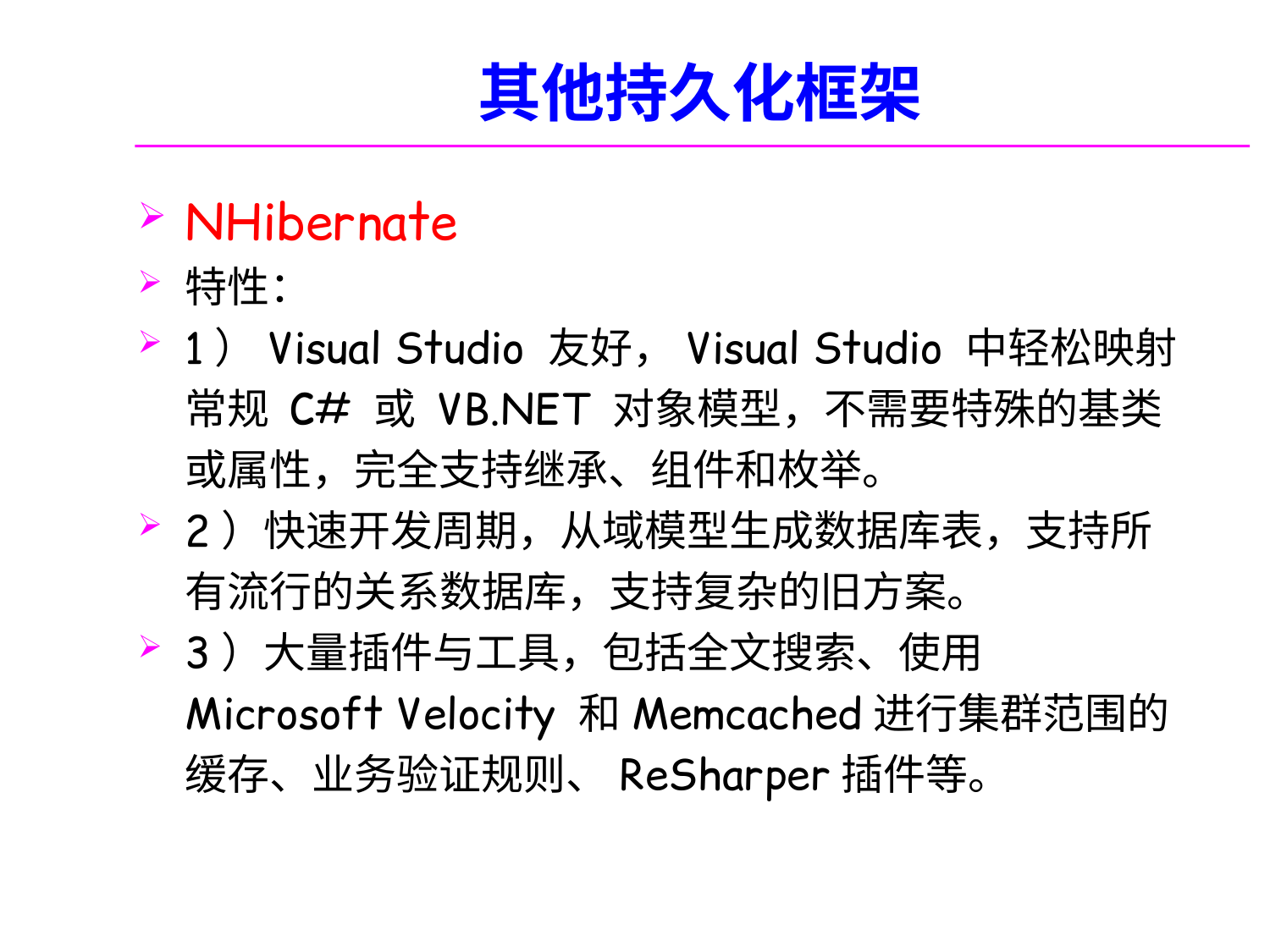

# 其他持久化框架
NHibernate
特性：
1）Visual Studio 友好，Visual Studio 中轻松映射常规 C# 或 VB.NET 对象模型，不需要特殊的基类或属性，完全支持继承、组件和枚举。
2）快速开发周期，从域模型生成数据库表，支持所有流行的关系数据库，支持复杂的旧方案。
3）大量插件与工具，包括全文搜索、使用 Microsoft Velocity 和Memcached进行集群范围的缓存、业务验证规则、ReSharper插件等。
90